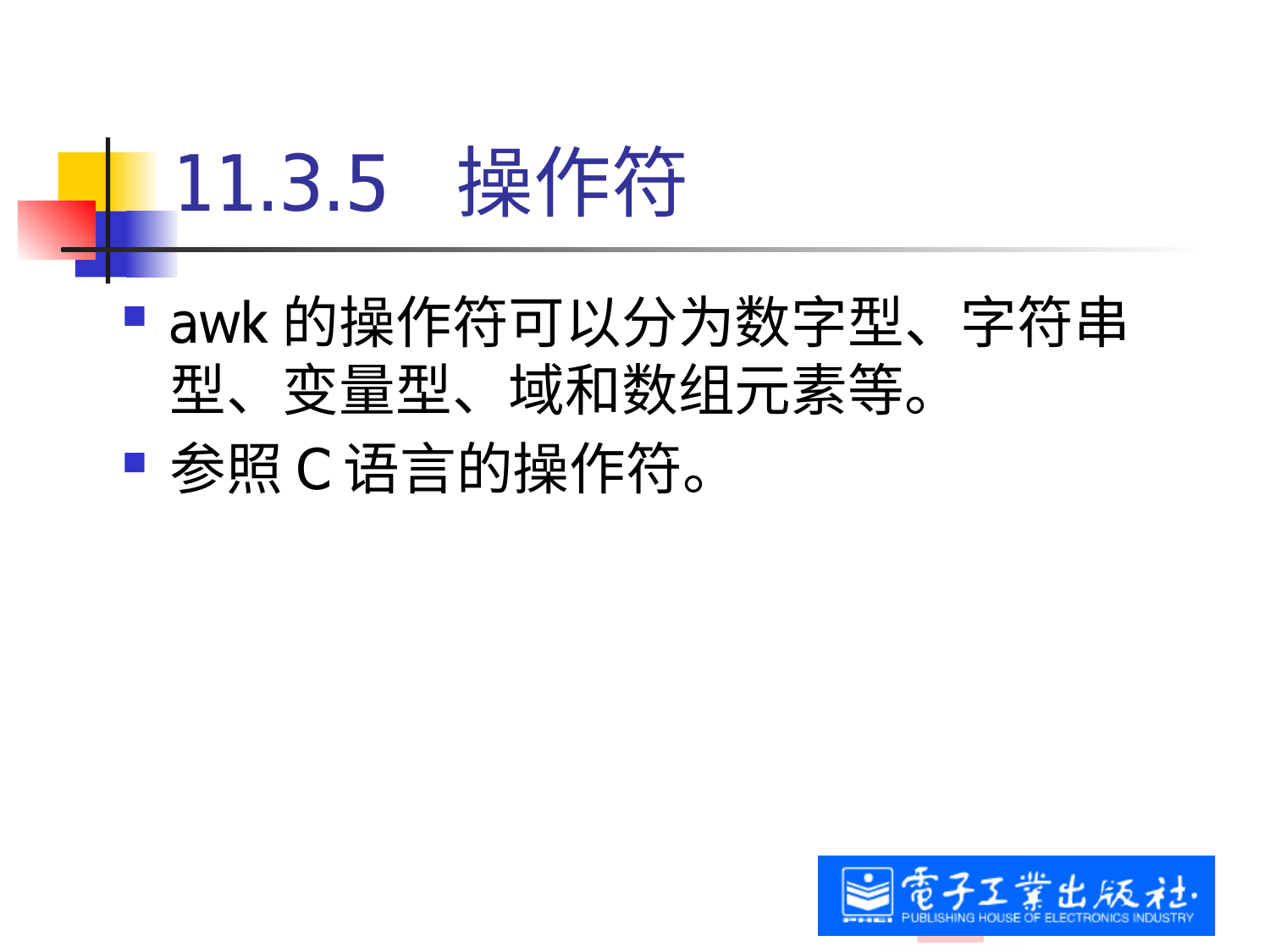

# 11.3.5  操作符
awk的操作符可以分为数字型、字符串型、变量型、域和数组元素等。
参照C语言的操作符。